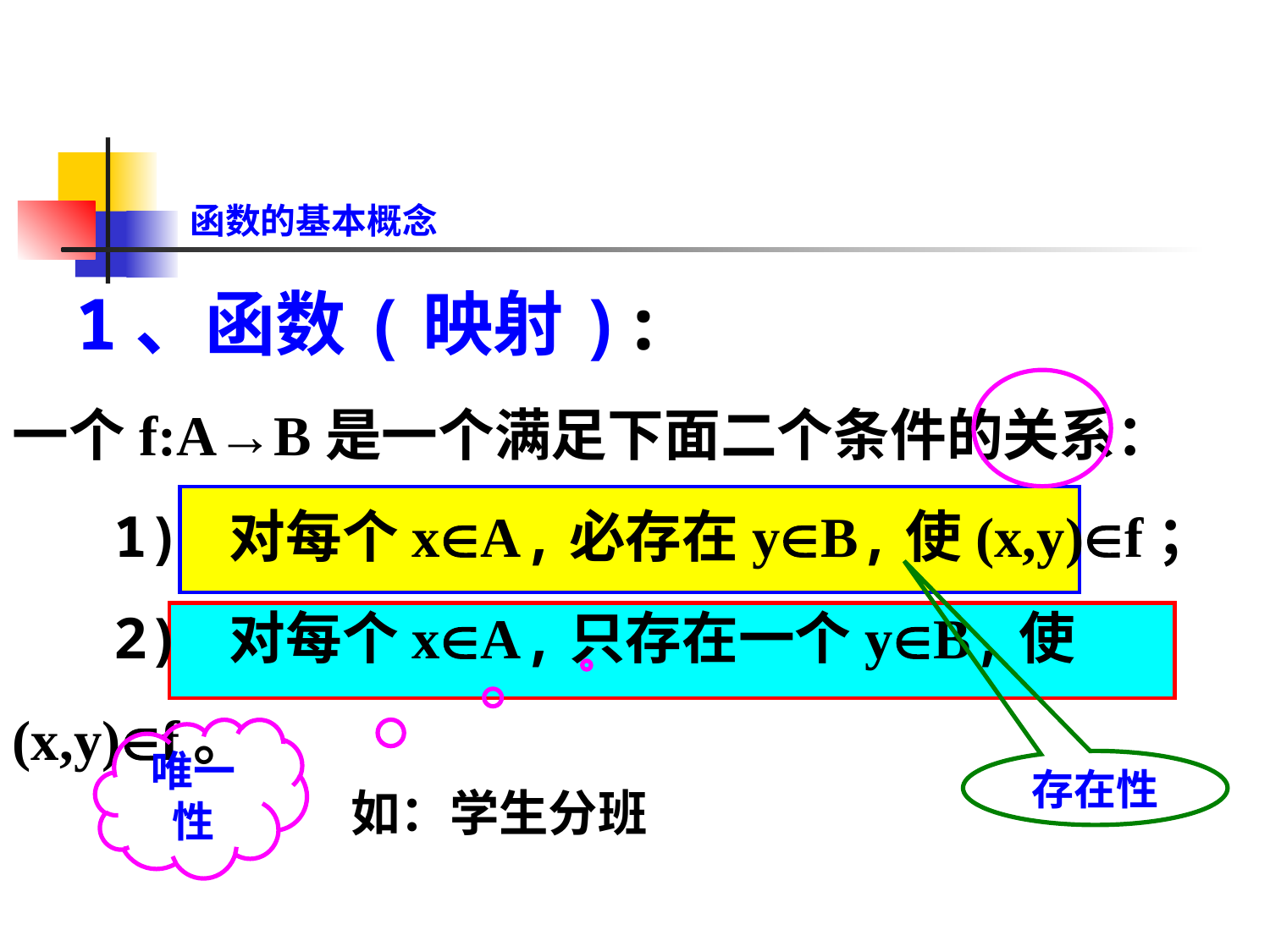

函数的基本概念
1、函数(映射):
一个f:A→B是一个满足下面二个条件的关系：
   1) 对每个x∈A,必存在y∈B,使(x,y)∈f；
   2) 对每个x∈A,只存在一个y∈B,使(x,y)∈f。

唯一性
存在性
如：学生分班